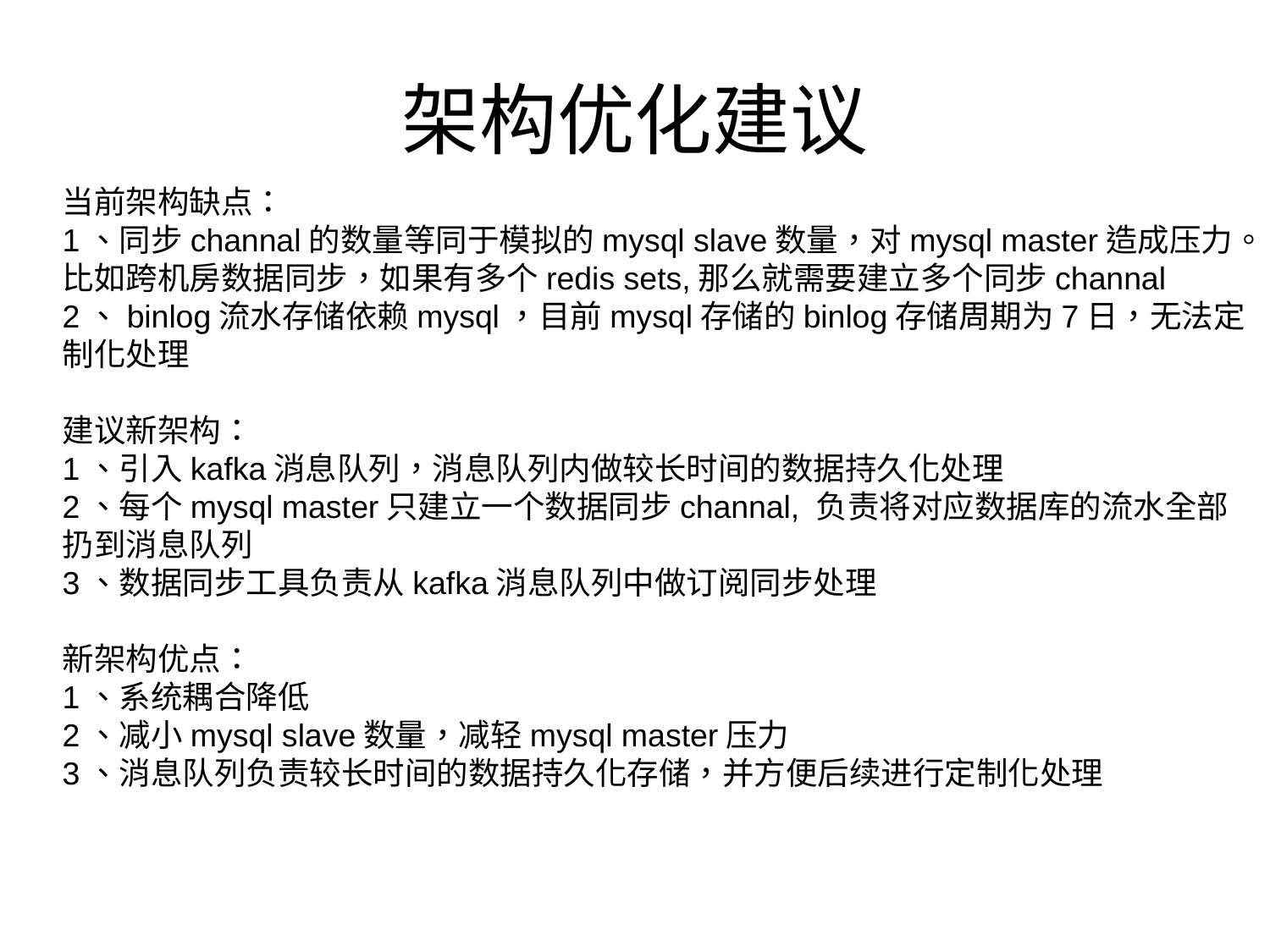

# 架构优化建议
当前架构缺点：
1、同步channal的数量等同于模拟的mysql slave数量，对mysql master造成压力。
比如跨机房数据同步，如果有多个redis sets,那么就需要建立多个同步channal
2、binlog流水存储依赖mysql，目前mysql存储的binlog存储周期为7日，无法定制化处理

建议新架构：
1、引入kafka消息队列，消息队列内做较长时间的数据持久化处理
2、每个mysql master只建立一个数据同步channal, 负责将对应数据库的流水全部扔到消息队列
3、数据同步工具负责从kafka消息队列中做订阅同步处理

新架构优点：
1、系统耦合降低
2、减小mysql slave数量，减轻mysql master压力
3、消息队列负责较长时间的数据持久化存储，并方便后续进行定制化处理